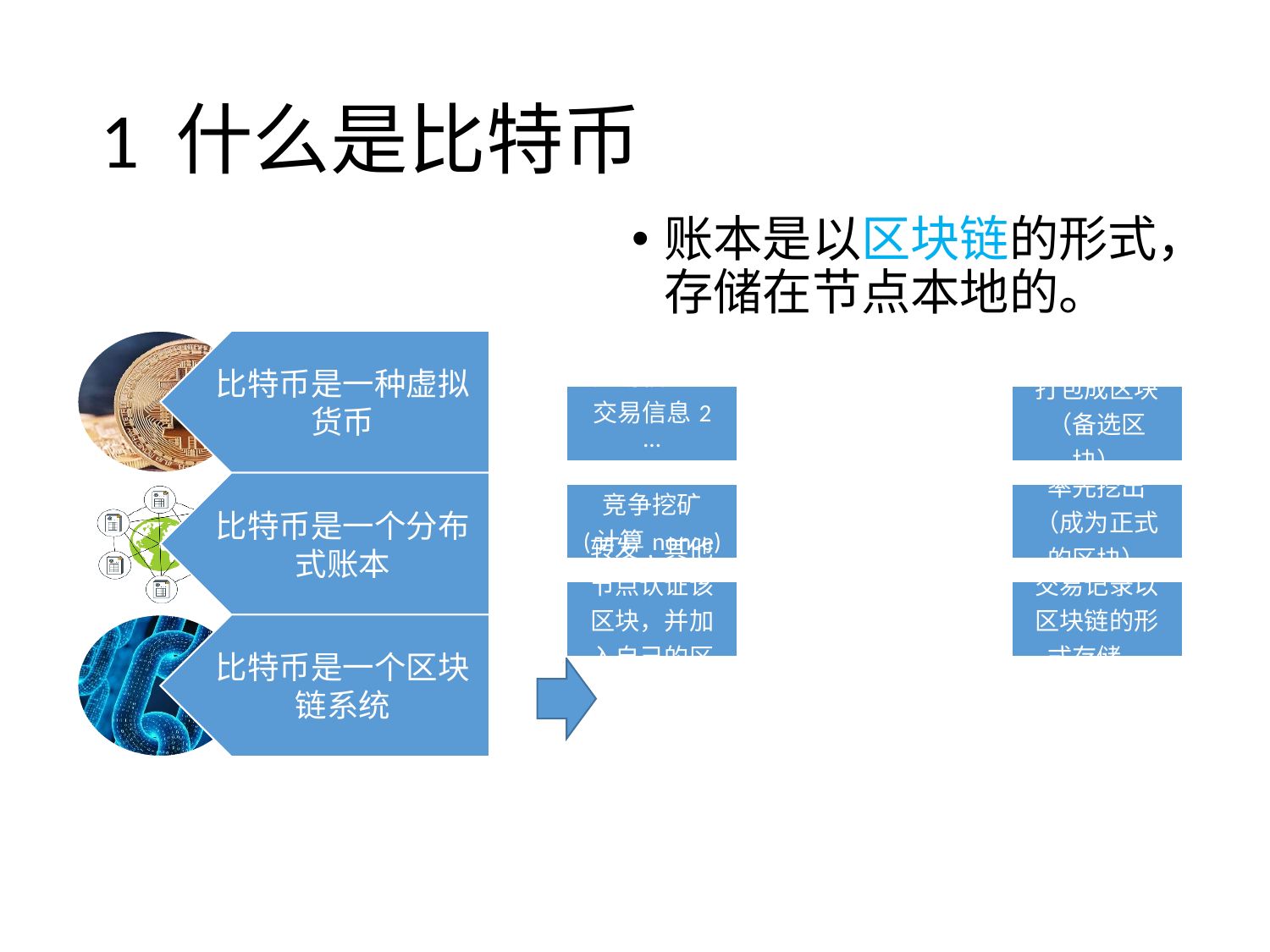

# 1 什么是比特币
账本是以区块链的形式，存储在节点本地的。
比特币是一种虚拟货币
比特币是一个分布式账本
比特币是一个区块链系统
交易信息1
交易信息2
…
交易信息n
打包成区块
（备选区块）
率先挖出（成为正式的区块）
交易记录以区块链的形式存储。